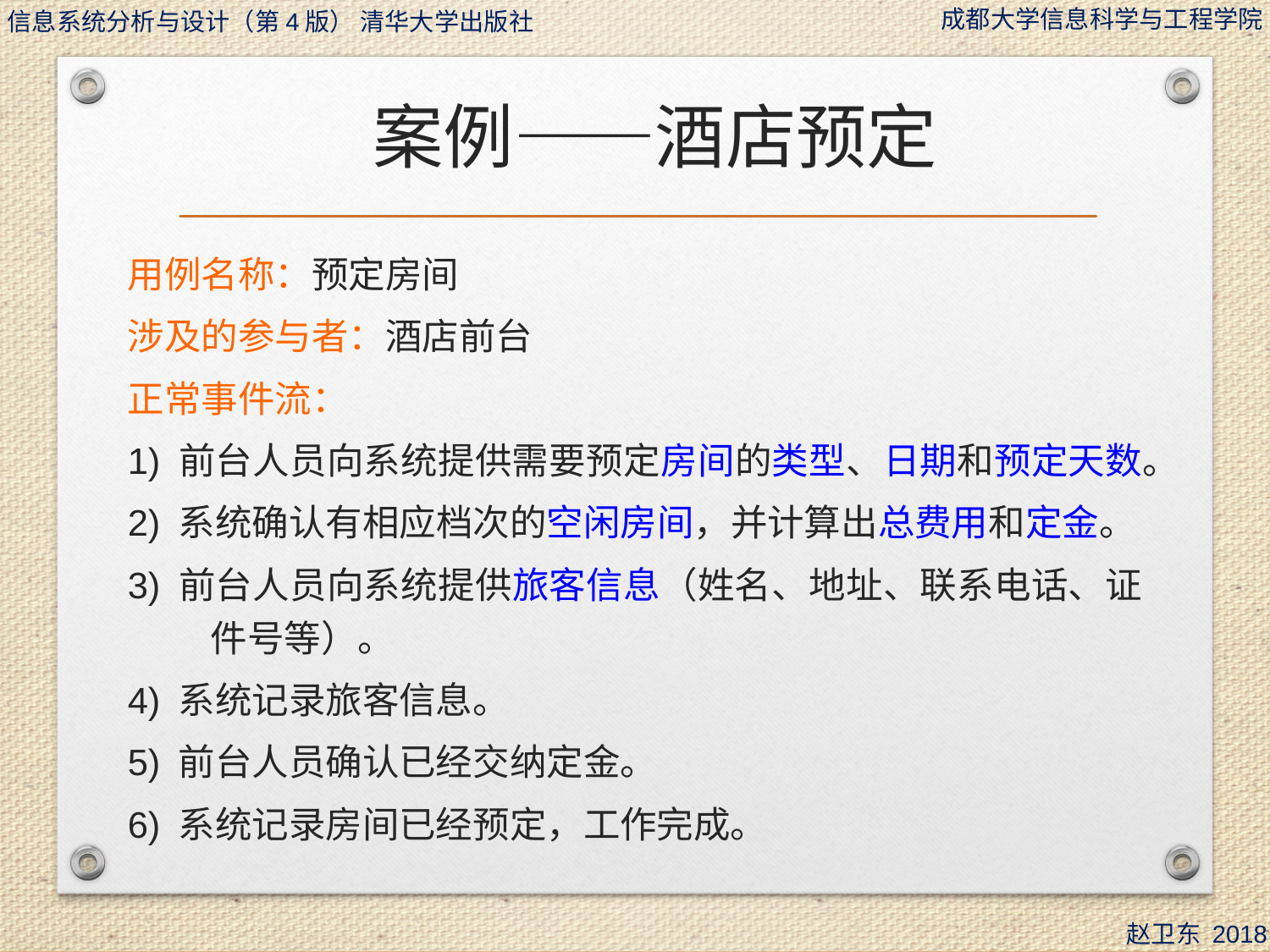

# 案例——酒店预定
用例名称：预定房间
涉及的参与者：酒店前台
正常事件流：
1) 前台人员向系统提供需要预定房间的类型、日期和预定天数。
2) 系统确认有相应档次的空闲房间，并计算出总费用和定金。
3) 前台人员向系统提供旅客信息（姓名、地址、联系电话、证件号等）。
4) 系统记录旅客信息。
5) 前台人员确认已经交纳定金。
6) 系统记录房间已经预定，工作完成。